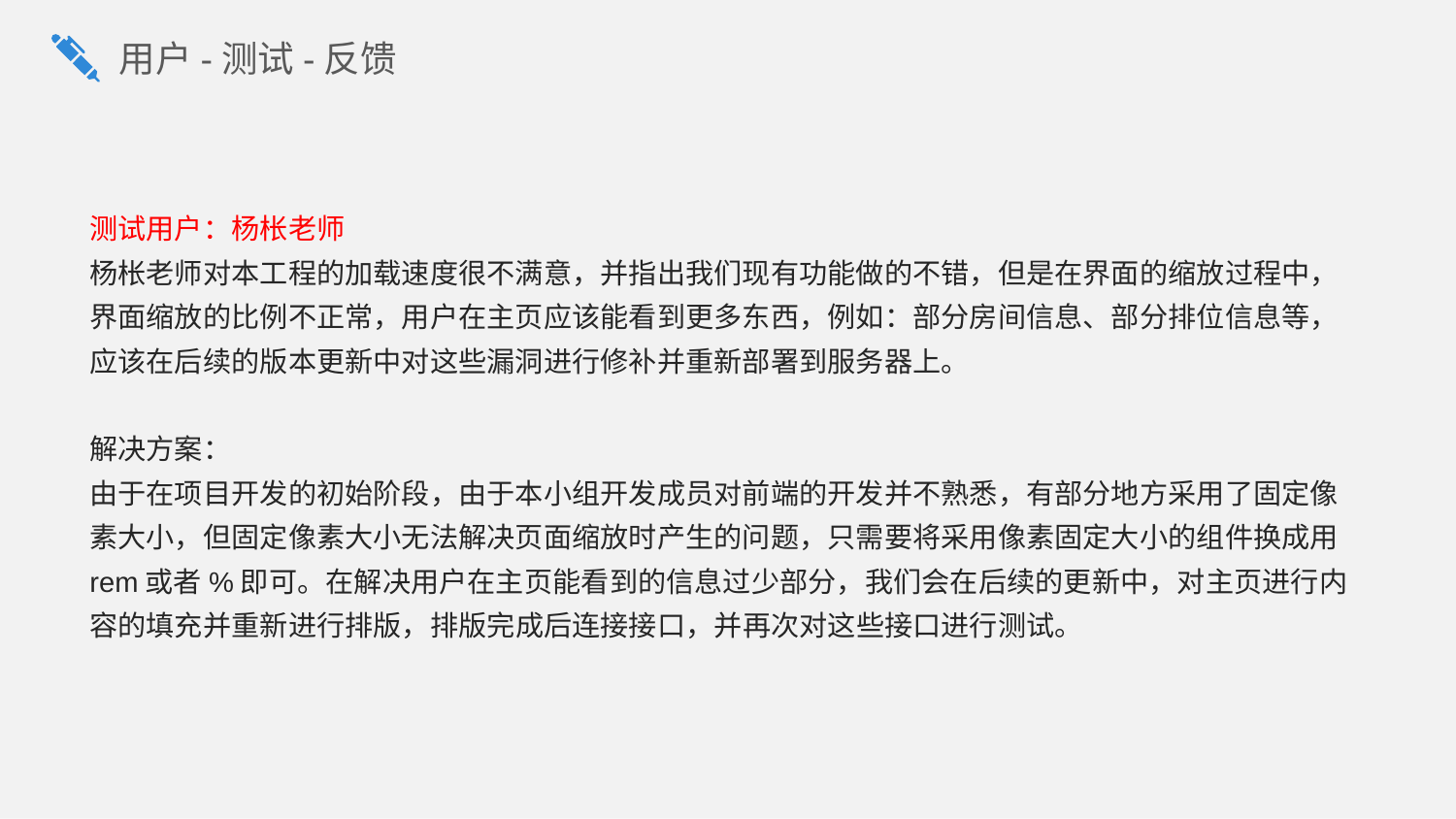

用户-测试-反馈
测试用户：杨枨老师
杨枨老师对本工程的加载速度很不满意，并指出我们现有功能做的不错，但是在界面的缩放过程中，界面缩放的比例不正常，用户在主页应该能看到更多东西，例如：部分房间信息、部分排位信息等，应该在后续的版本更新中对这些漏洞进行修补并重新部署到服务器上。

解决方案：
由于在项目开发的初始阶段，由于本小组开发成员对前端的开发并不熟悉，有部分地方采用了固定像素大小，但固定像素大小无法解决页面缩放时产生的问题，只需要将采用像素固定大小的组件换成用rem或者%即可。在解决用户在主页能看到的信息过少部分，我们会在后续的更新中，对主页进行内容的填充并重新进行排版，排版完成后连接接口，并再次对这些接口进行测试。